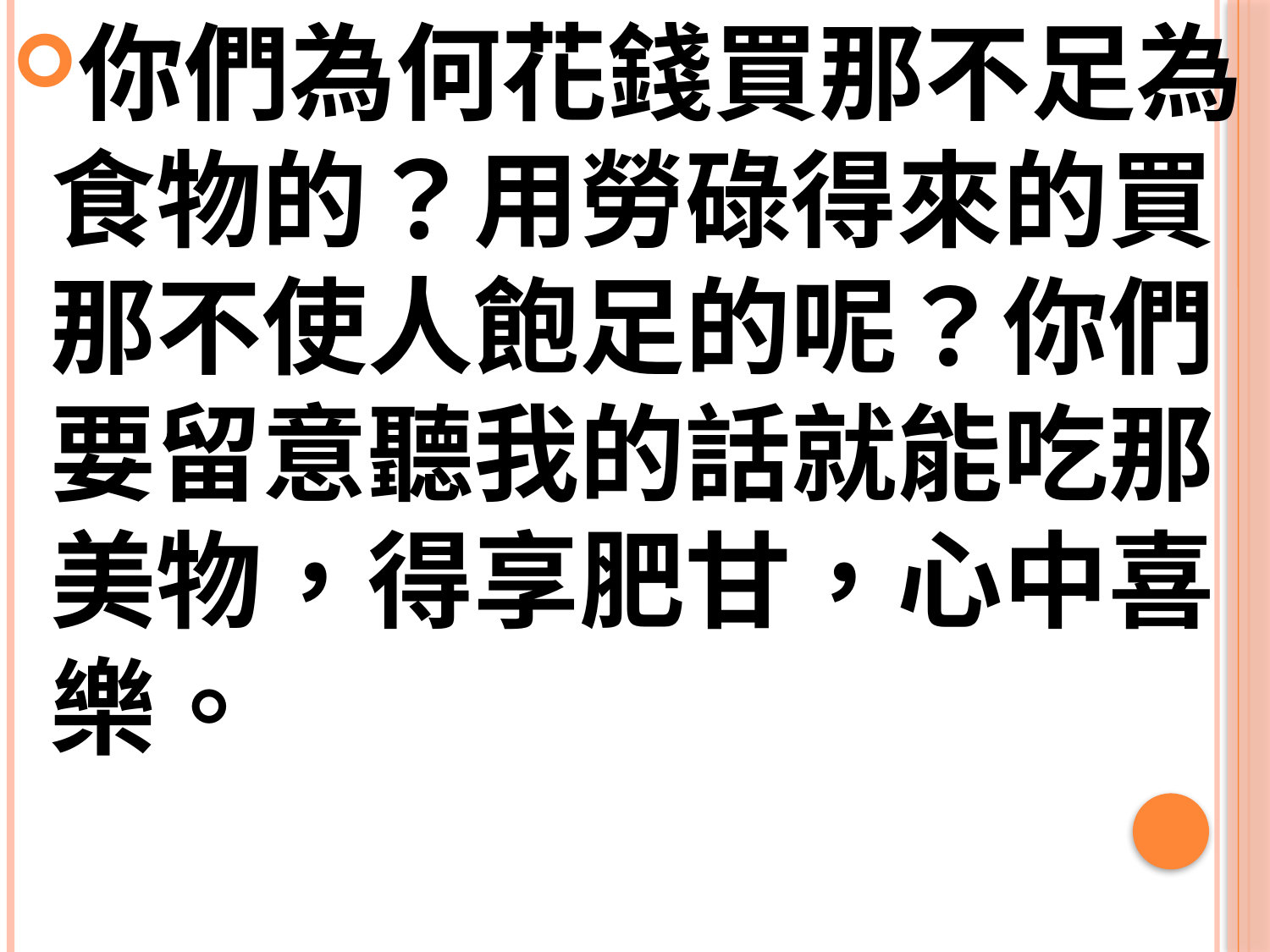

你們為何花錢買那不足為食物的？用勞碌得來的買那不使人飽足的呢？你們要留意聽我的話就能吃那美物，得享肥甘，心中喜樂。